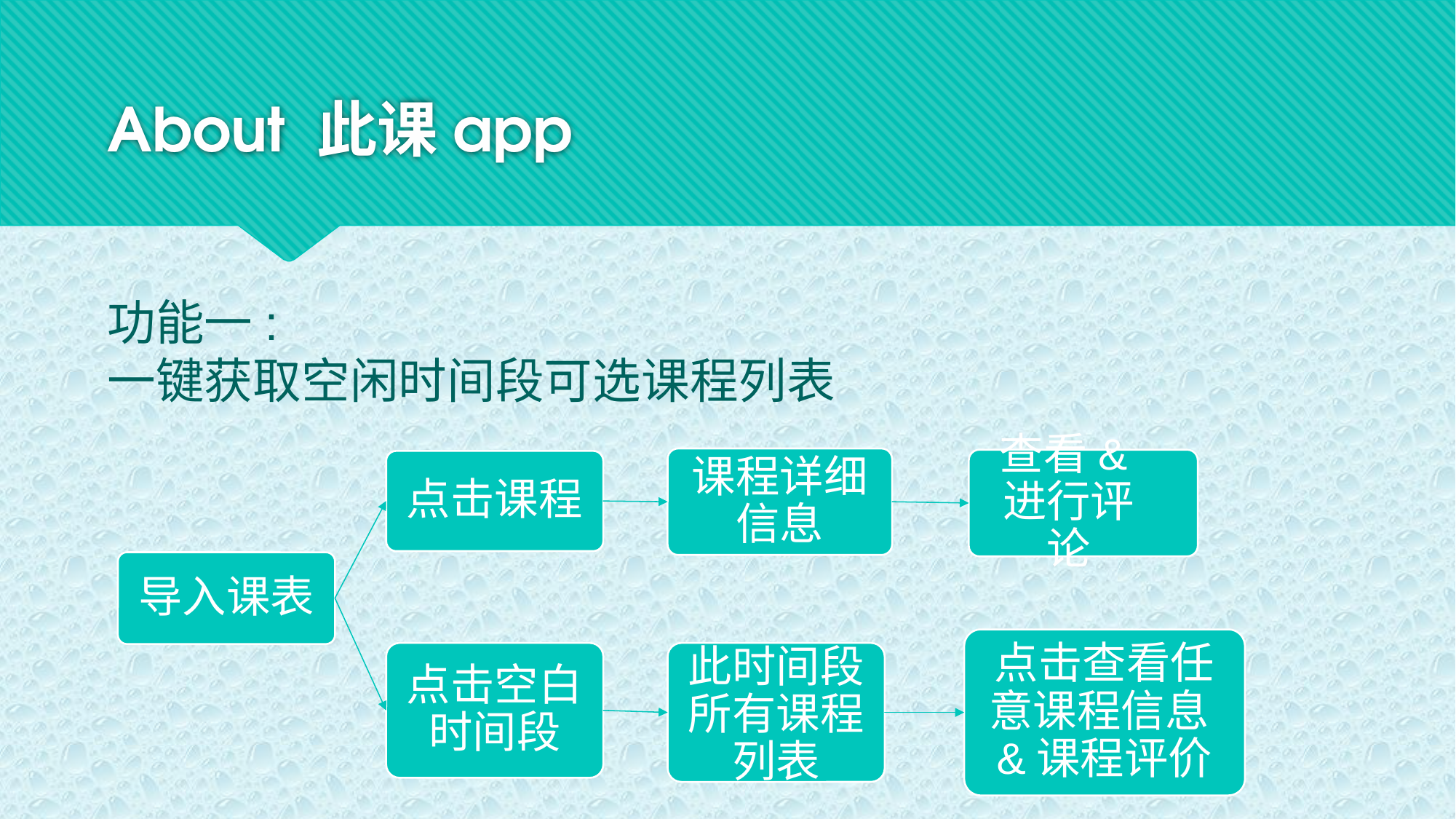

# About 此课app
功能一:
一键获取空闲时间段可选课程列表

课程详细信息

查看&进行评论

点击课程

导入课表

点击查看任意课程信息&课程评价

点击空白时间段

此时间段所有课程列表